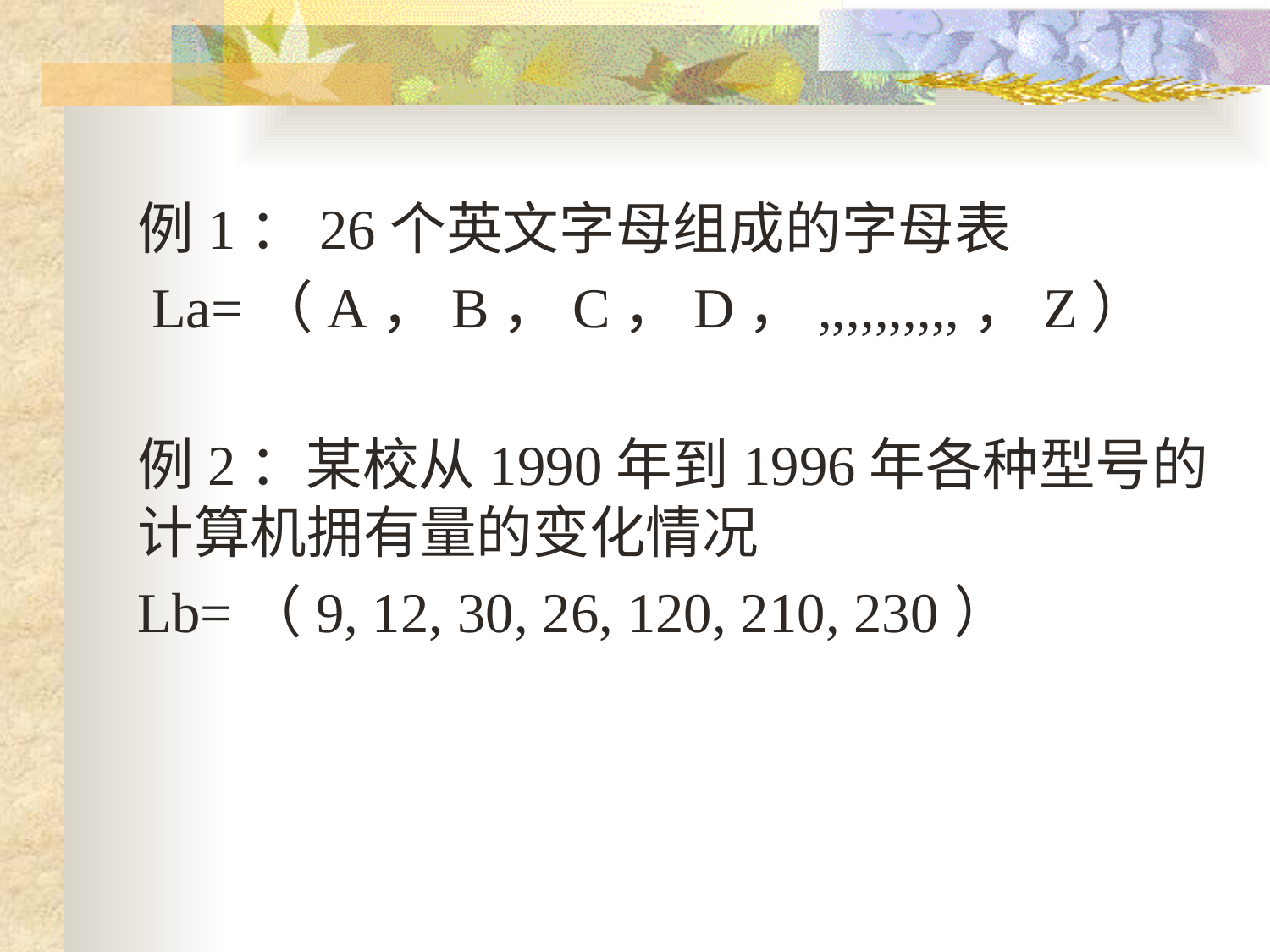

例1：26个英文字母组成的字母表
 La=（A，B，C，D，,,,,,,,,,,，Z）

例2：某校从1990年到1996年各种型号的计算机拥有量的变化情况
Lb=（9, 12, 30, 26, 120, 210, 230）